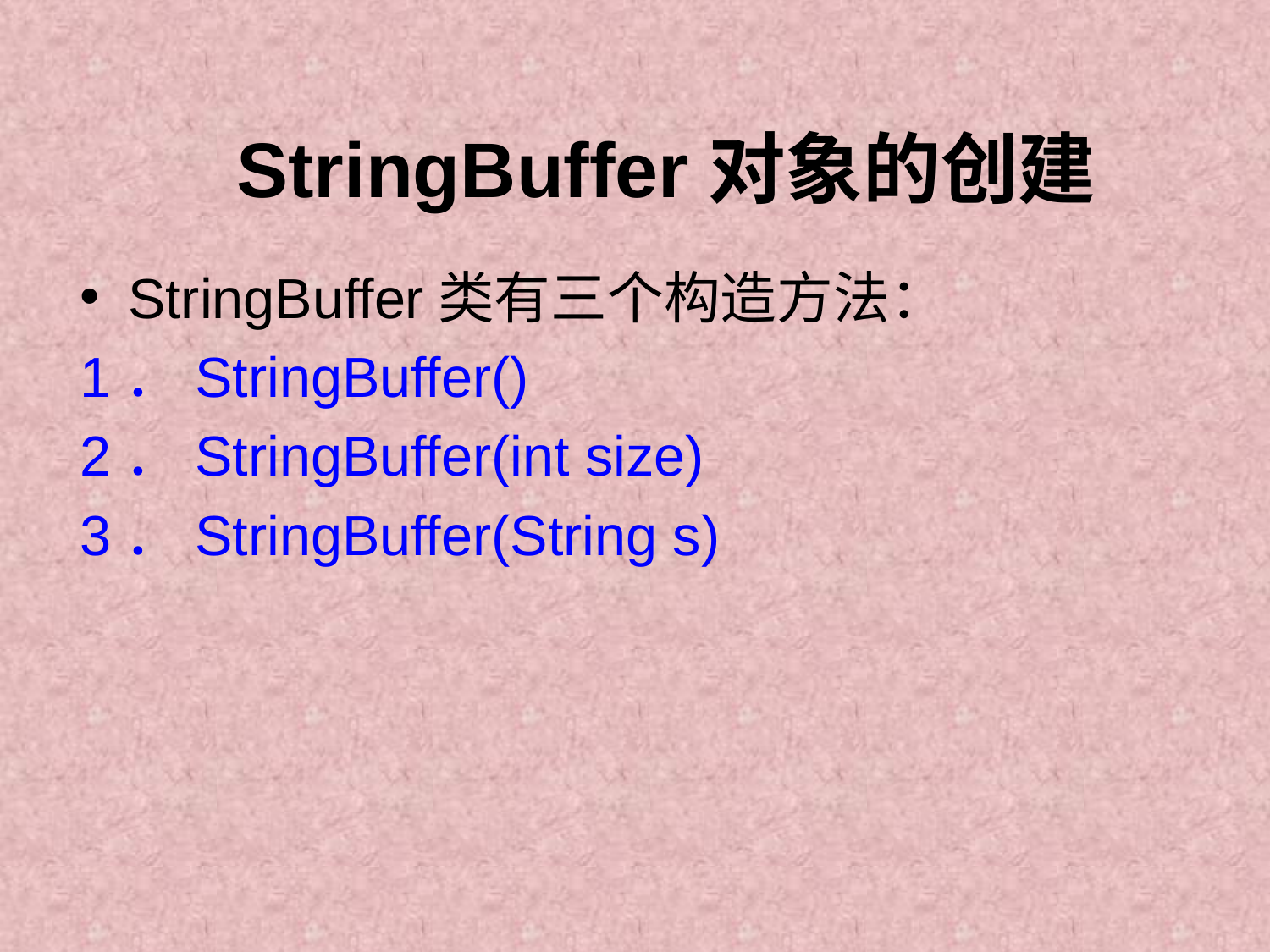

# StringBuffer对象的创建
StringBuffer类有三个构造方法：
1．StringBuffer()
2．StringBuffer(int size)
3．StringBuffer(String s)